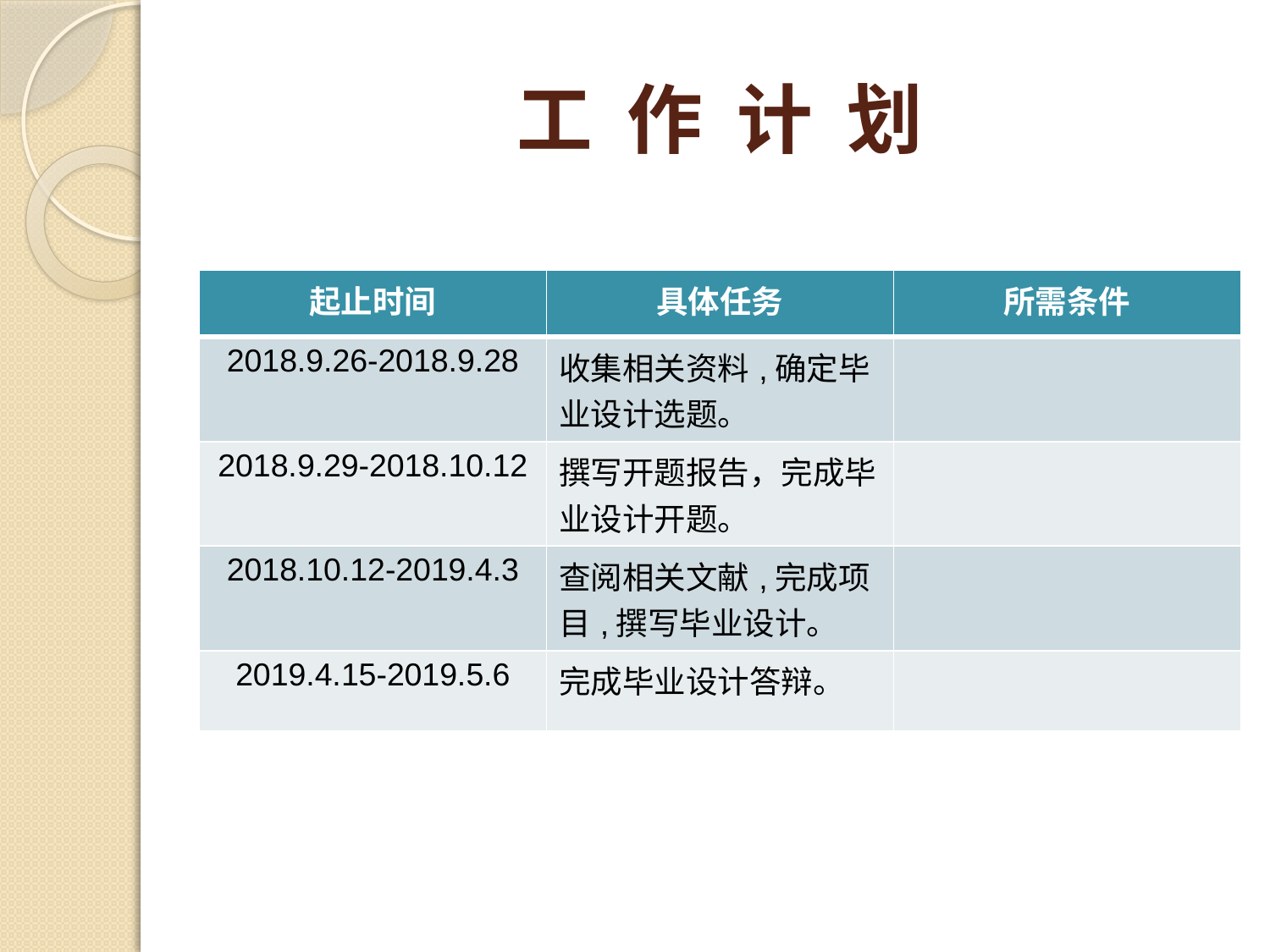

# 工  作  计  划
| 起止时间 | 具体任务 | 所需条件 |
| --- | --- | --- |
| 2018.9.26-2018.9.28 | 收集相关资料,确定毕业设计选题。 |  |
| 2018.9.29-2018.10.12 | 撰写开题报告，完成毕业设计开题。 |  |
| 2018.10.12-2019.4.3 | 查阅相关文献,完成项目,撰写毕业设计。 |  |
| 2019.4.15-2019.5.6 | 完成毕业设计答辩。 |  |